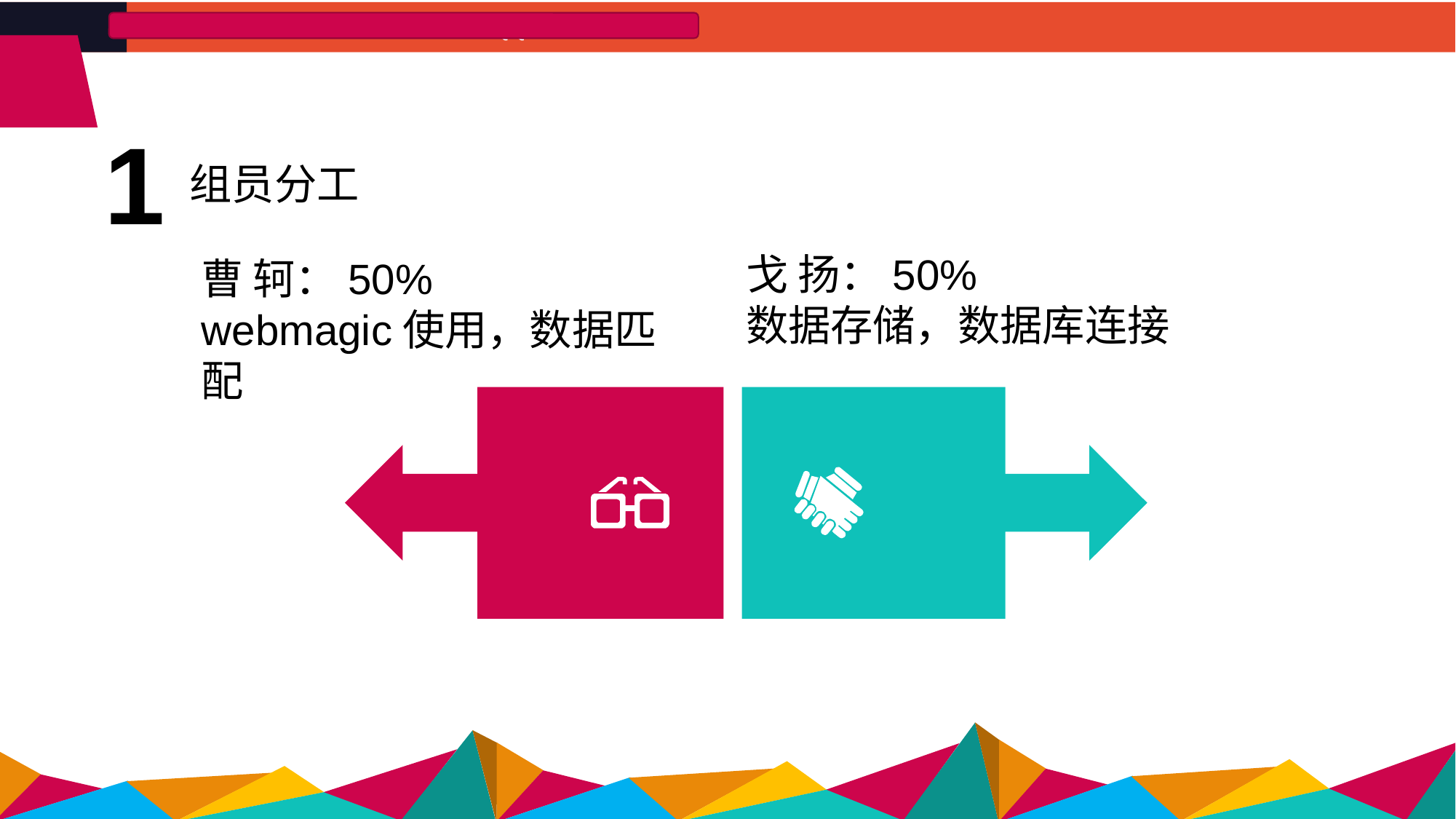

1
组员分工
戈 扬：50%
数据存储，数据库连接
曹 轲：50%
webmagic使用，数据匹配